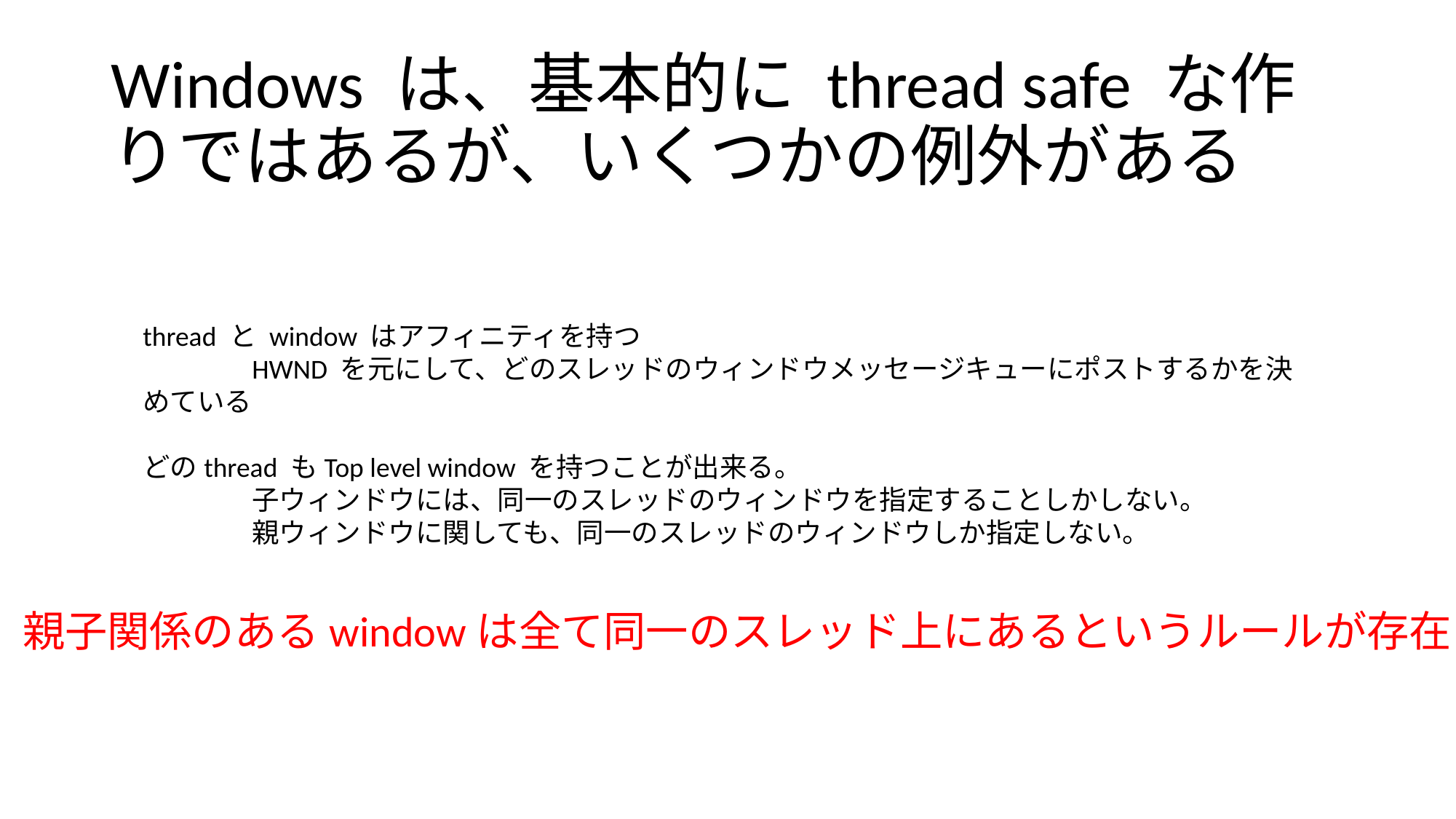

# Windows は、基本的に thread safe な作りではあるが、いくつかの例外がある
thread と window はアフィニティを持つ
	HWND を元にして、どのスレッドのウィンドウメッセージキューにポストするかを決めている

どのthread もTop level window を持つことが出来る。
	子ウィンドウには、同一のスレッドのウィンドウを指定することしかしない。
	親ウィンドウに関しても、同一のスレッドのウィンドウしか指定しない。
親子関係のあるwindowは全て同一のスレッド上にあるというルールが存在